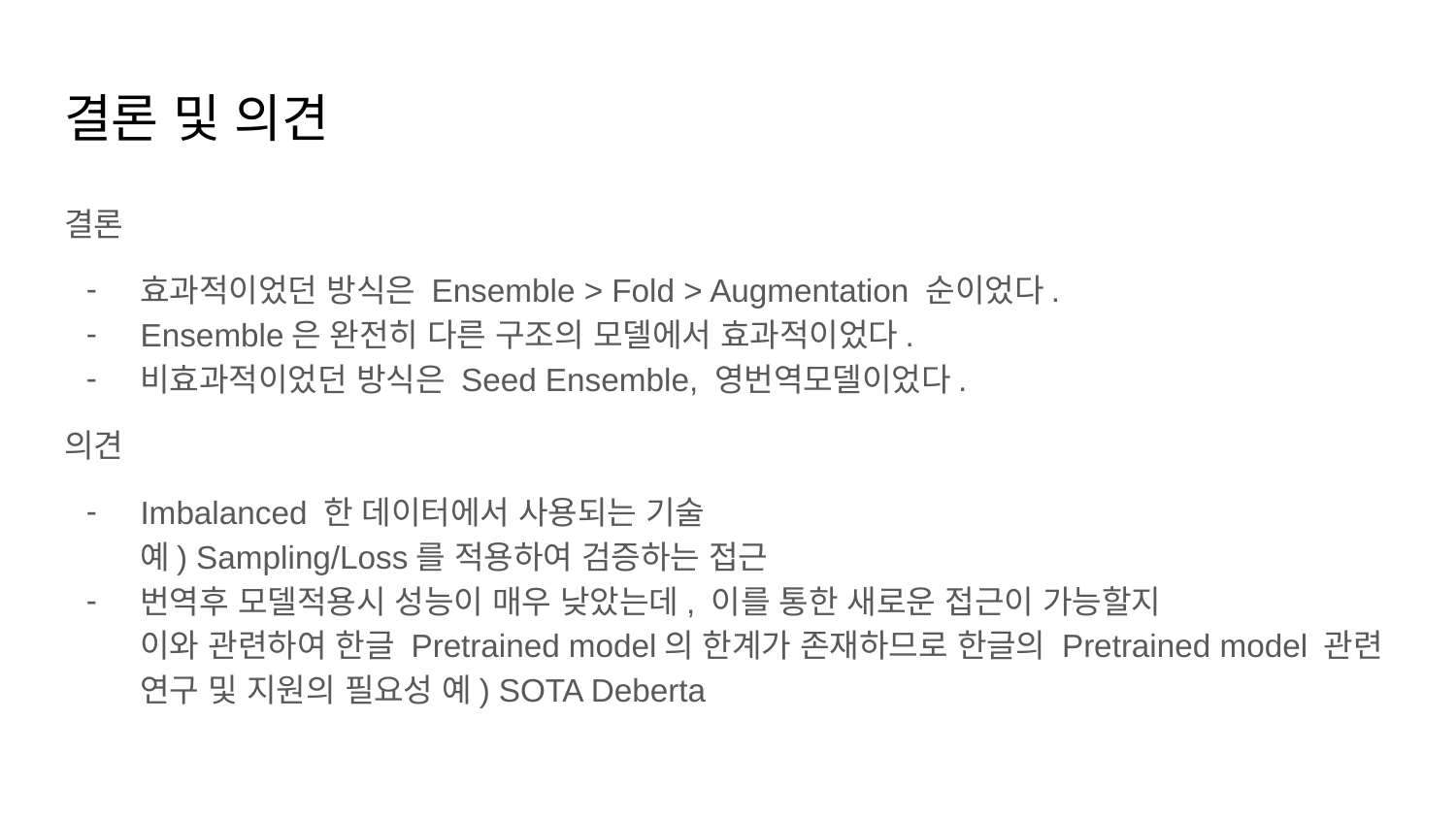

# 결론 및 의견
결론
효과적이었던 방식은 Ensemble > Fold > Augmentation 순이었다.
Ensemble은 완전히 다른 구조의 모델에서 효과적이었다.
비효과적이었던 방식은 Seed Ensemble, 영번역모델이었다.
의견
Imbalanced 한 데이터에서 사용되는 기술
예) Sampling/Loss를 적용하여 검증하는 접근
번역후 모델적용시 성능이 매우 낮았는데, 이를 통한 새로운 접근이 가능할지
이와 관련하여 한글 Pretrained model의 한계가 존재하므로 한글의 Pretrained model 관련 연구 및 지원의 필요성 예) SOTA Deberta